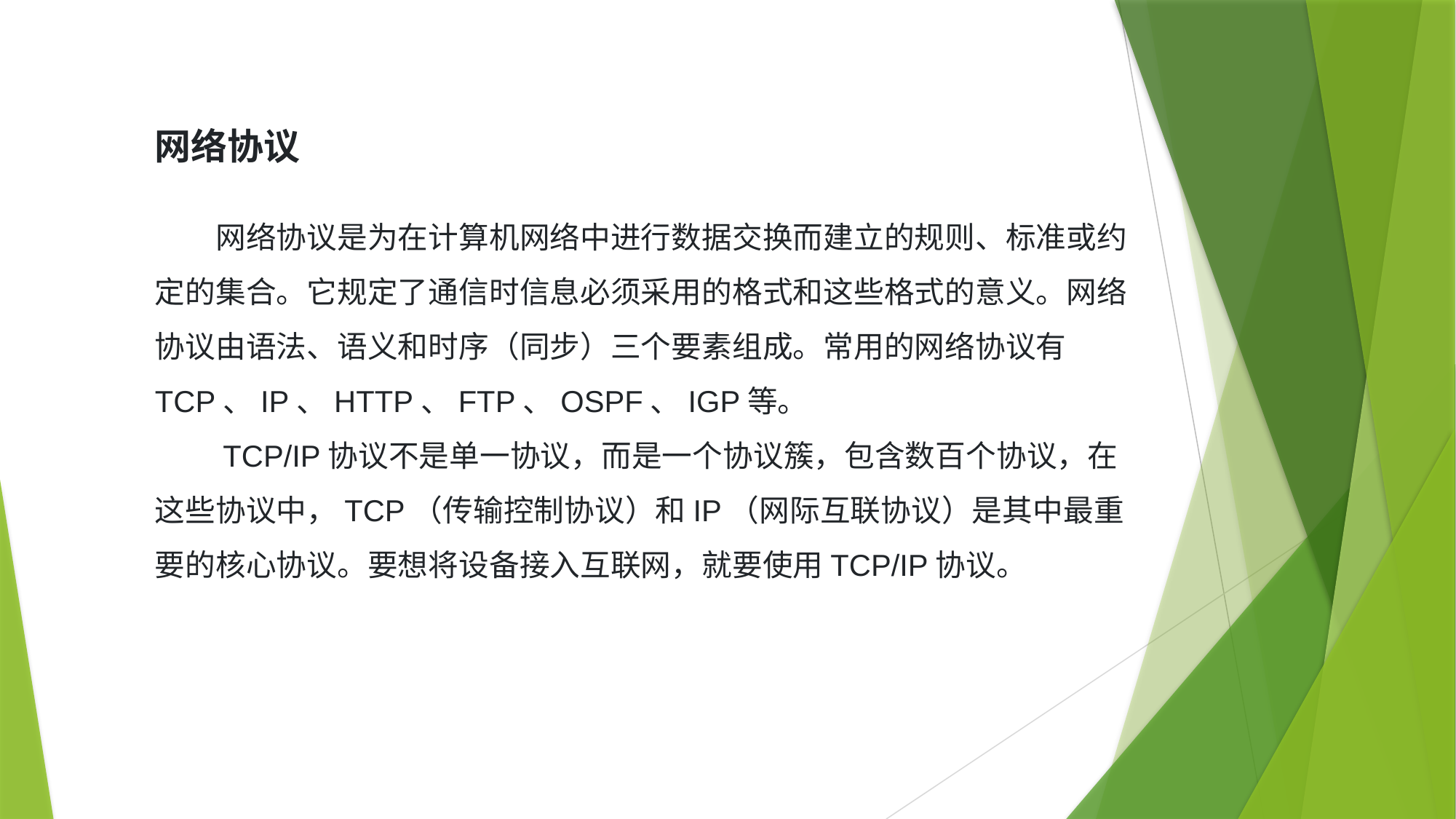

网络协议

　　网络协议是为在计算机网络中进行数据交换而建立的规则、标准或约定的集合。它规定了通信时信息必须采用的格式和这些格式的意义。网络协议由语法、语义和时序（同步）三个要素组成。常用的网络协议有TCP、IP、HTTP、FTP、OSPF、IGP等。
　　TCP/IP协议不是单一协议，而是一个协议簇，包含数百个协议，在这些协议中，TCP（传输控制协议）和IP（网际互联协议）是其中最重要的核心协议。要想将设备接入互联网，就要使用TCP/IP协议。